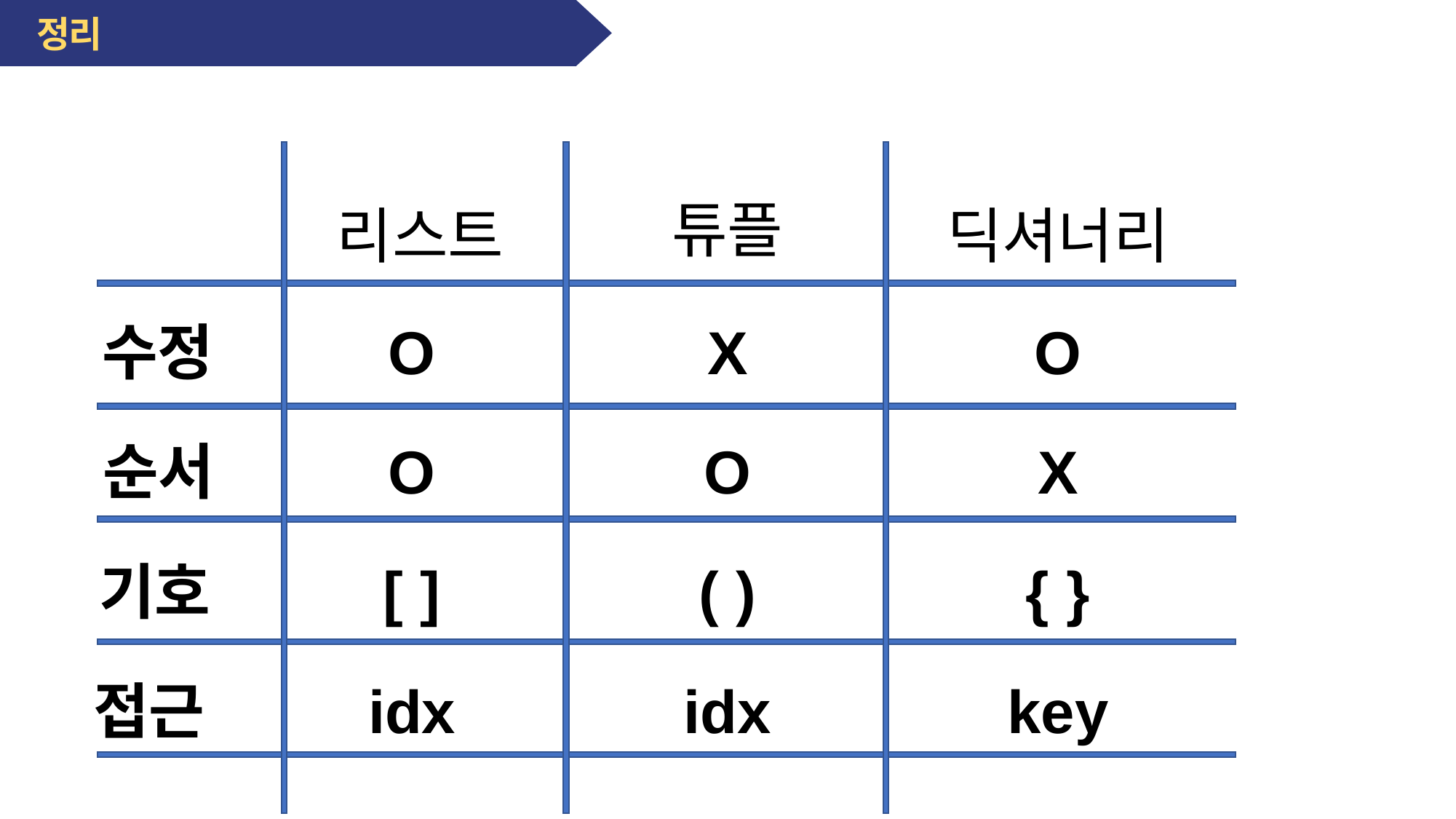

정리

튜플
리스트
딕셔너리

수정
O
X
O

순서
O
O
X

기호
[ ]
( )
{ }

접근
idx
idx
key